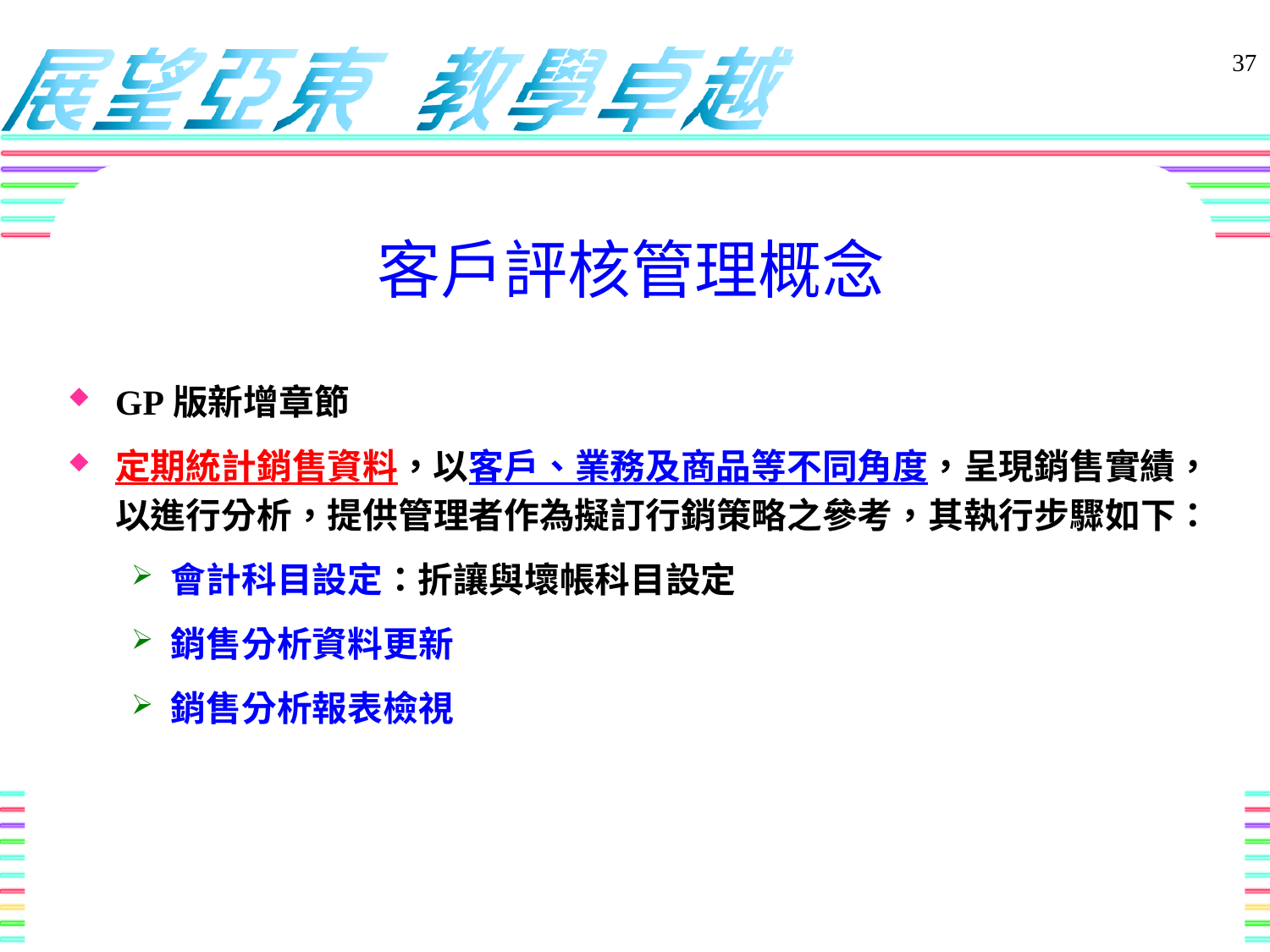

客戶評核管理概念
37

GP版新增章節
定期統計銷售資料，以客戶、業務及商品等不同角度，呈現銷售實績，以進行分析，提供管理者作為擬訂行銷策略之參考，其執行步驟如下：
會計科目設定：折讓與壞帳科目設定
銷售分析資料更新
銷售分析報表檢視